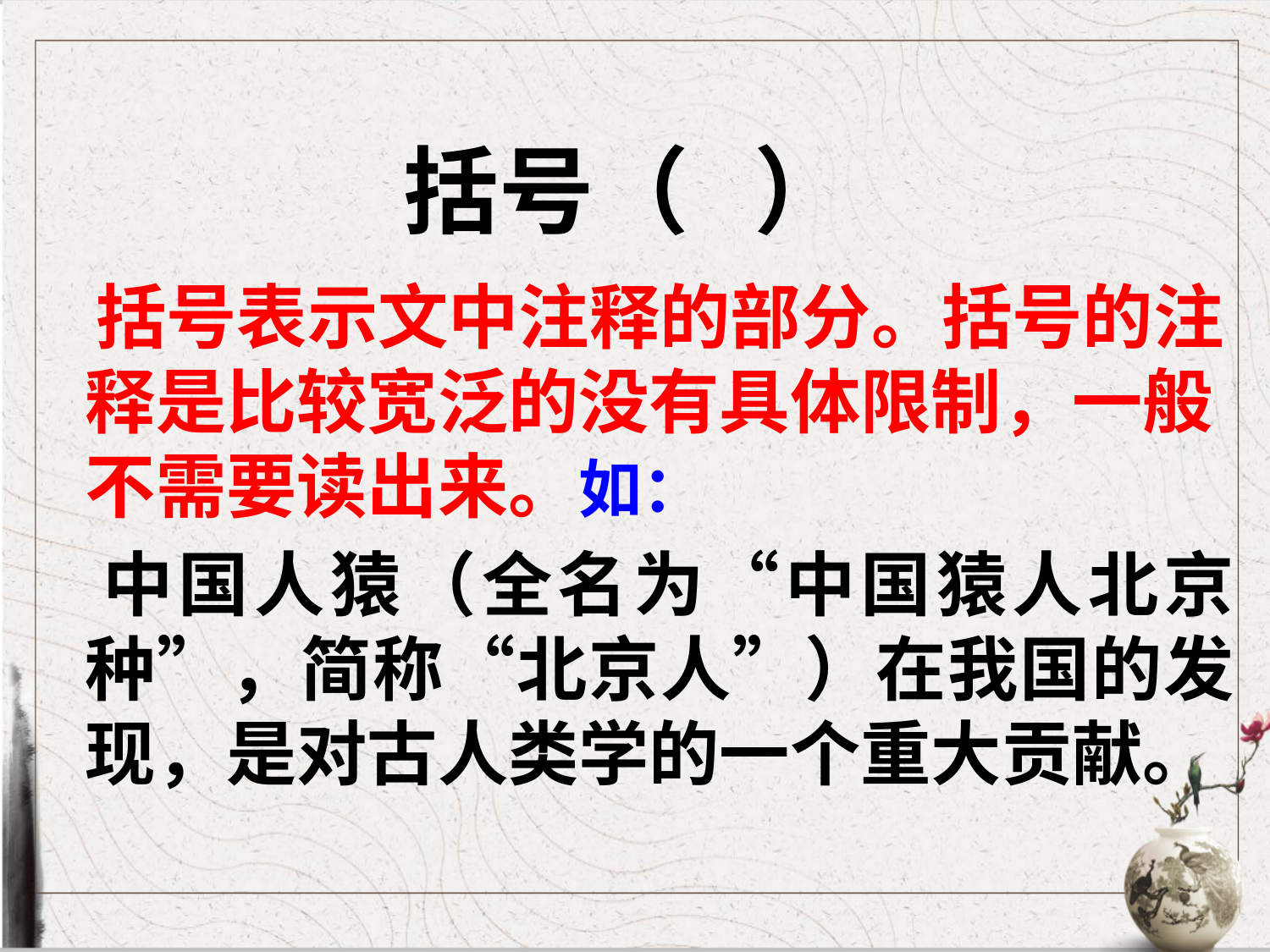

# 括号（   ）
   括号表示文中注释的部分。括号的注释是比较宽泛的没有具体限制，一般不需要读出来。如：
  中国人猿（全名为“中国猿人北京种”，简称“北京人”）在我国的发现，是对古人类学的一个重大贡献。